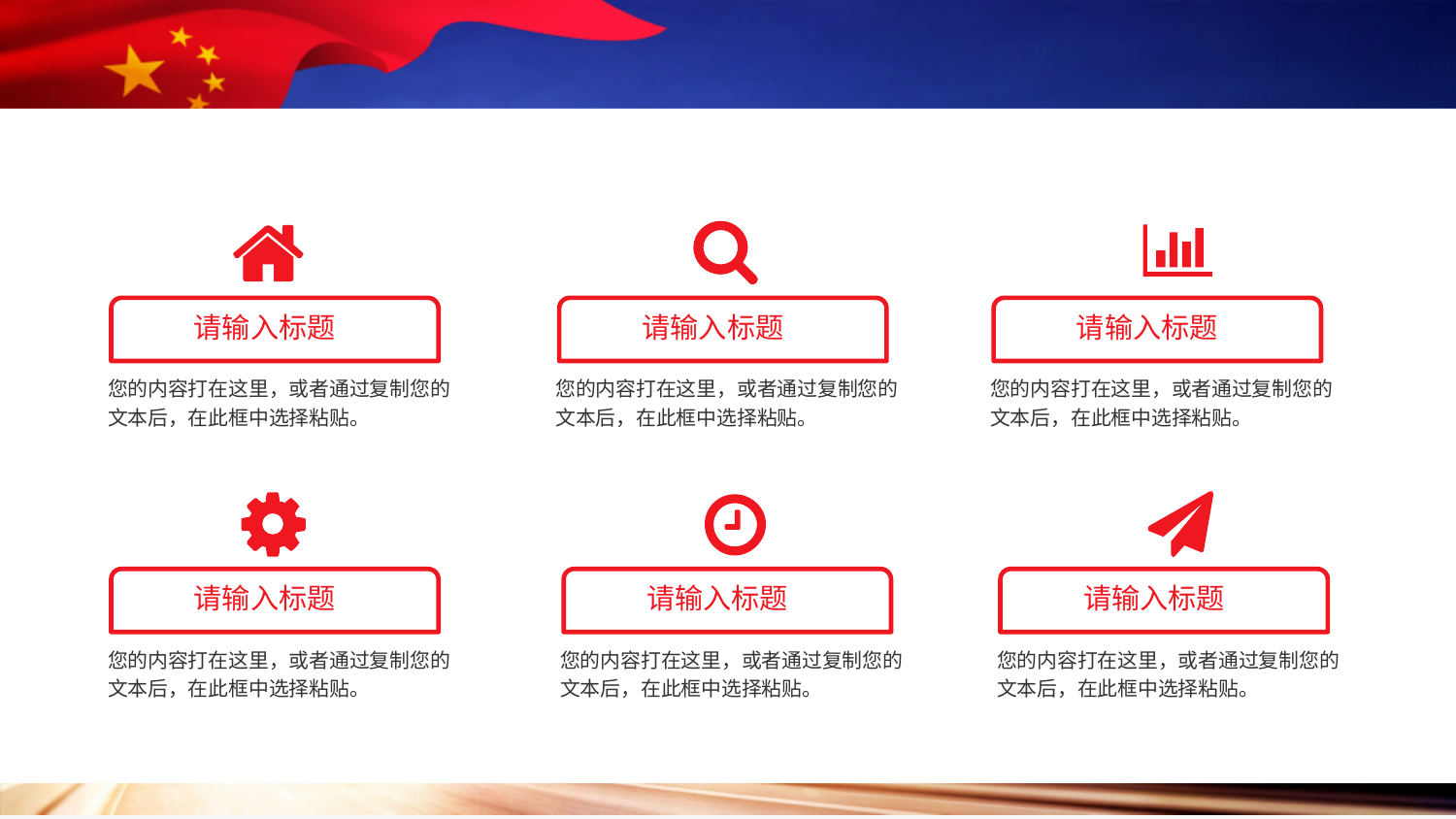

#

请输入标题
请输入标题
请输入标题
您的内容打在这里，或者通过复制您的文本后，在此框中选择粘贴。
您的内容打在这里，或者通过复制您的文本后，在此框中选择粘贴。
您的内容打在这里，或者通过复制您的文本后，在此框中选择粘贴。

请输入标题
请输入标题
请输入标题
您的内容打在这里，或者通过复制您的文本后，在此框中选择粘贴。
您的内容打在这里，或者通过复制您的文本后，在此框中选择粘贴。
您的内容打在这里，或者通过复制您的文本后，在此框中选择粘贴。